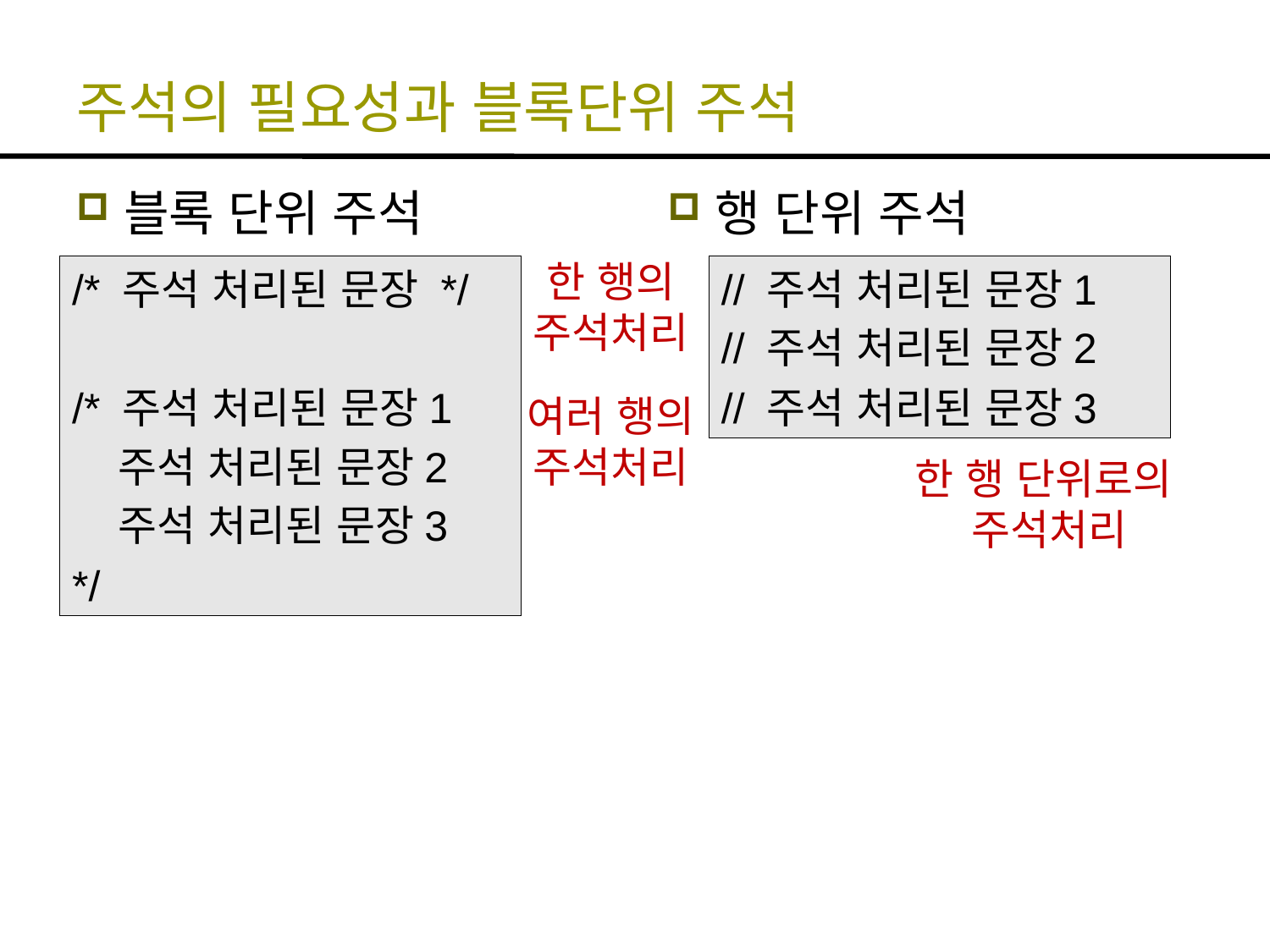

# 주석의 필요성과 블록단위 주석
블록 단위 주석

행 단위 주석

/* 주석 처리된 문장 */

/* 주석 처리된 문장1
   주석 처리된 문장2
   주석 처리된 문장3
*/
// 주석 처리된 문장1
// 주석 처리된 문장2
// 주석 처리된 문장3
한 행의 주석처리
여러 행의 주석처리
한 행 단위로의  주석처리